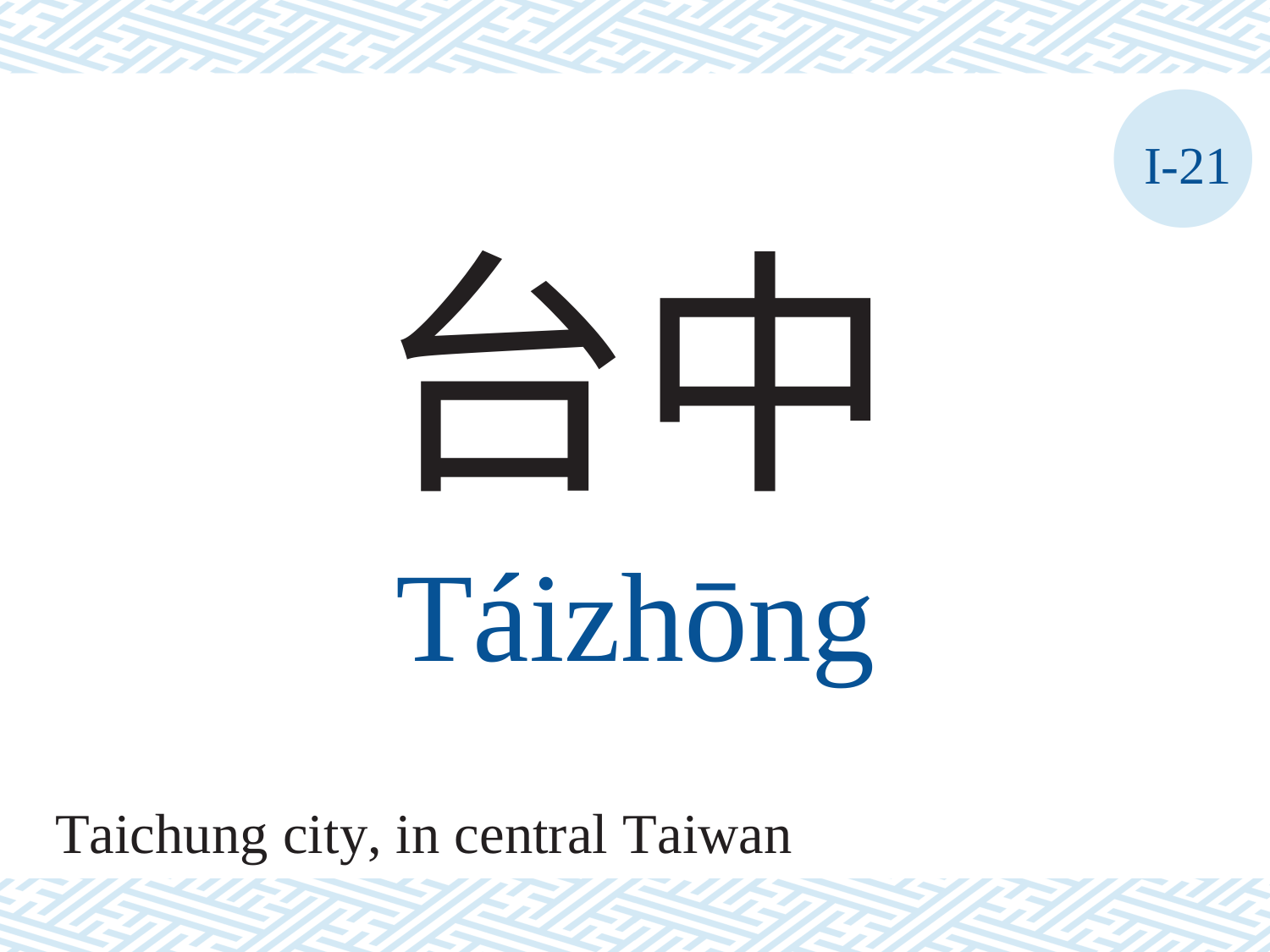

I-21
台中
Táizhōng
Taichung city, in central Taiwan